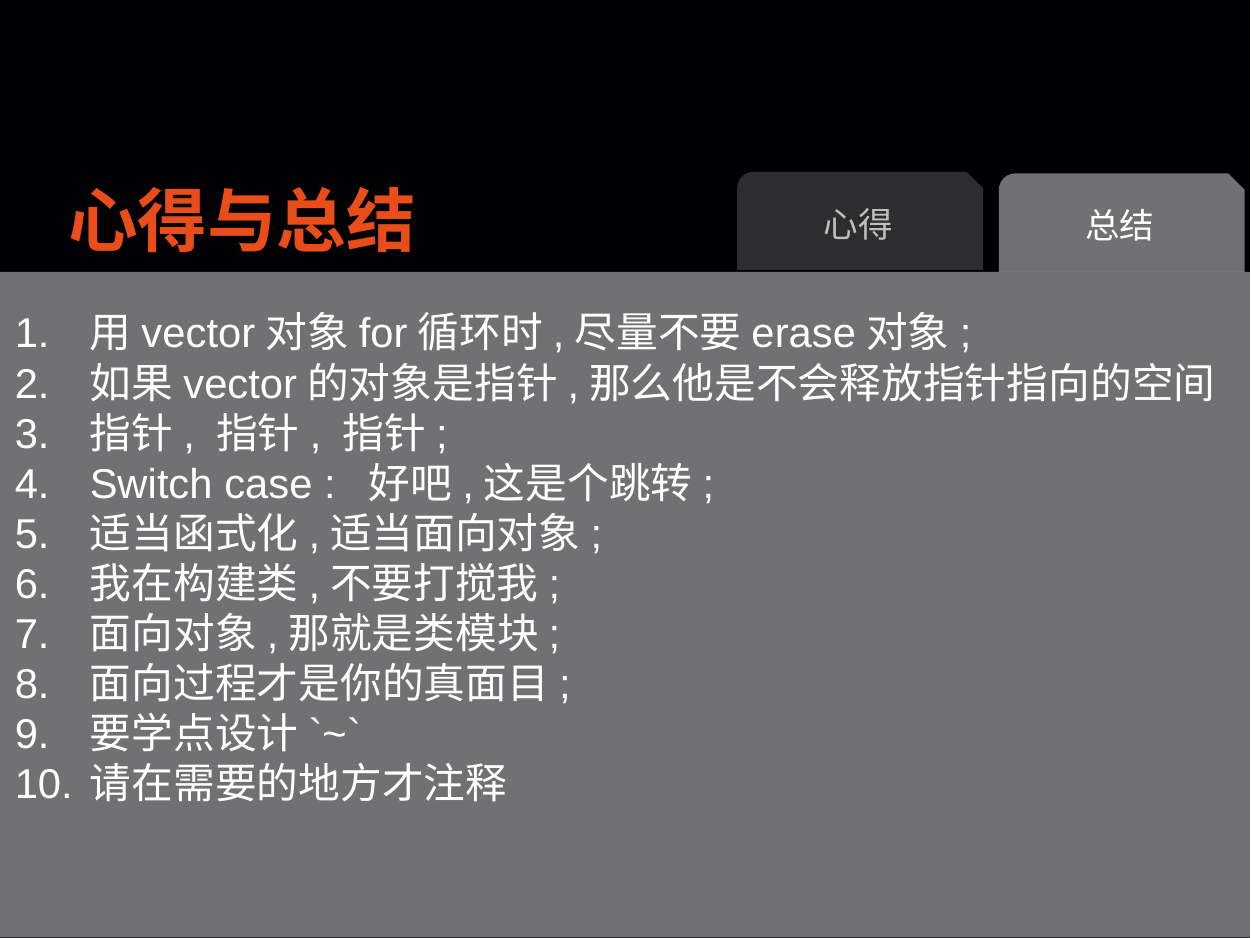

心得与总结
心得
总结
用vector对象for循环时,尽量不要erase对象;
如果vector的对象是指针,那么他是不会释放指针指向的空间
指针, 指针, 指针;
Switch case :  好吧,这是个跳转;
适当函式化,适当面向对象;
我在构建类,不要打搅我;
面向对象,那就是类模块;
面向过程才是你的真面目;
要学点设计`~`
请在需要的地方才注释